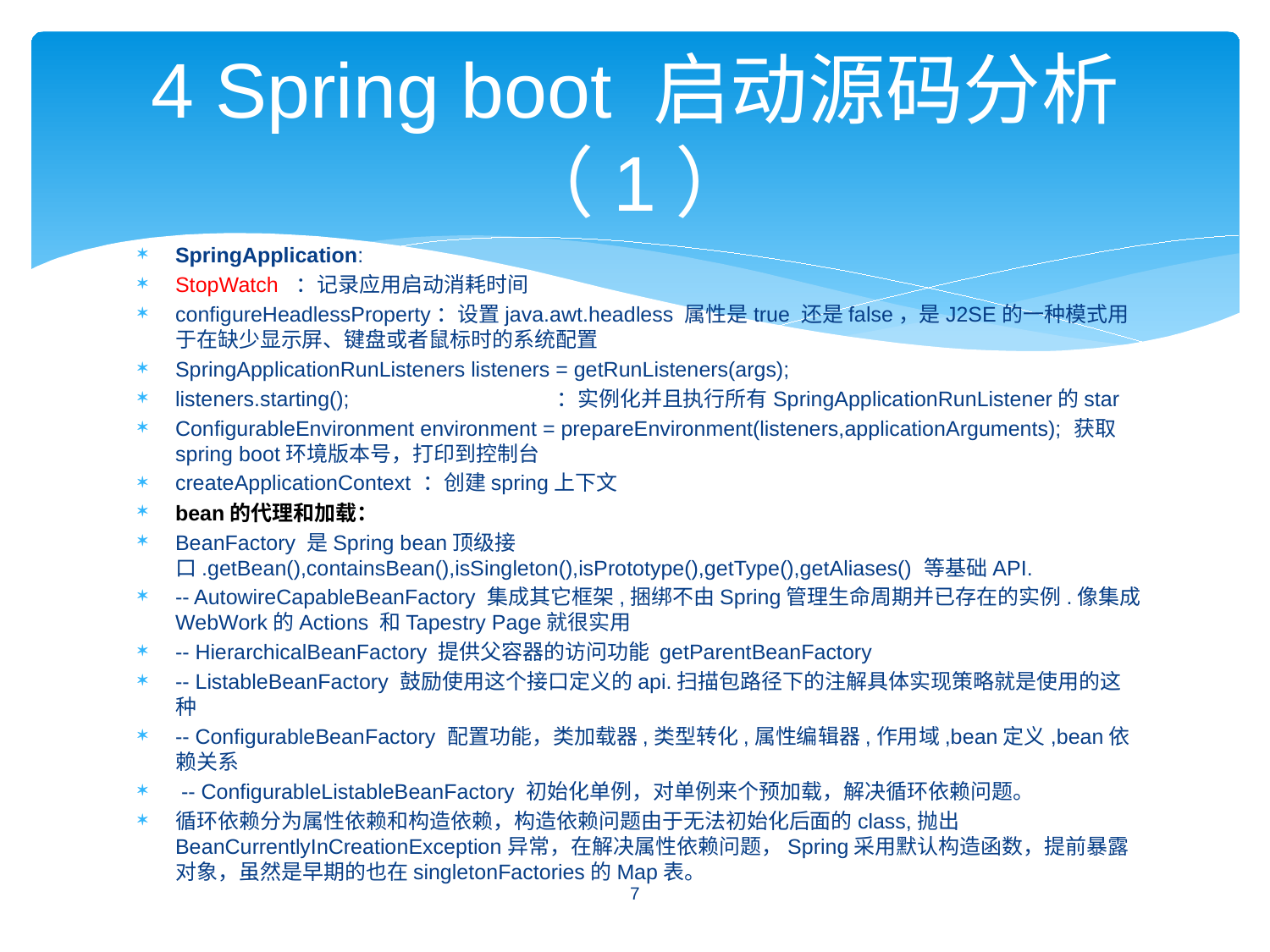

# 4 Spring boot 启动源码分析（1）

SpringApplication:
StopWatch  ：记录应用启动消耗时间
configureHeadlessProperty：设置java.awt.headless 属性是true 还是false，是J2SE的一种模式用于在缺少显示屏、键盘或者鼠标时的系统配置
SpringApplicationRunListeners listeners = getRunListeners(args);
listeners.starting();		：实例化并且执行所有SpringApplicationRunListener的star
ConfigurableEnvironment environment = prepareEnvironment(listeners,applicationArguments); 获取spring boot环境版本号，打印到控制台
createApplicationContext ：创建spring上下文
bean的代理和加载：
BeanFactory 是Spring bean顶级接口.getBean(),containsBean(),isSingleton(),isPrototype(),getType(),getAliases() 等基础API.
-- AutowireCapableBeanFactory 集成其它框架,捆绑不由Spring管理生命周期并已存在的实例.像集成WebWork的Actions 和Tapestry Page就很实用
-- HierarchicalBeanFactory 提供父容器的访问功能 getParentBeanFactory
-- ListableBeanFactory 鼓励使用这个接口定义的api.扫描包路径下的注解具体实现策略就是使用的这种
-- ConfigurableBeanFactory 配置功能，类加载器,类型转化,属性编辑器,作用域,bean定义,bean依赖关系
 -- ConfigurableListableBeanFactory 初始化单例，对单例来个预加载，解决循环依赖问题。
循环依赖分为属性依赖和构造依赖，构造依赖问题由于无法初始化后面的class,抛出BeanCurrentlyInCreationException异常，在解决属性依赖问题，Spring采用默认构造函数，提前暴露对象，虽然是早期的也在singletonFactories的Map表。
7